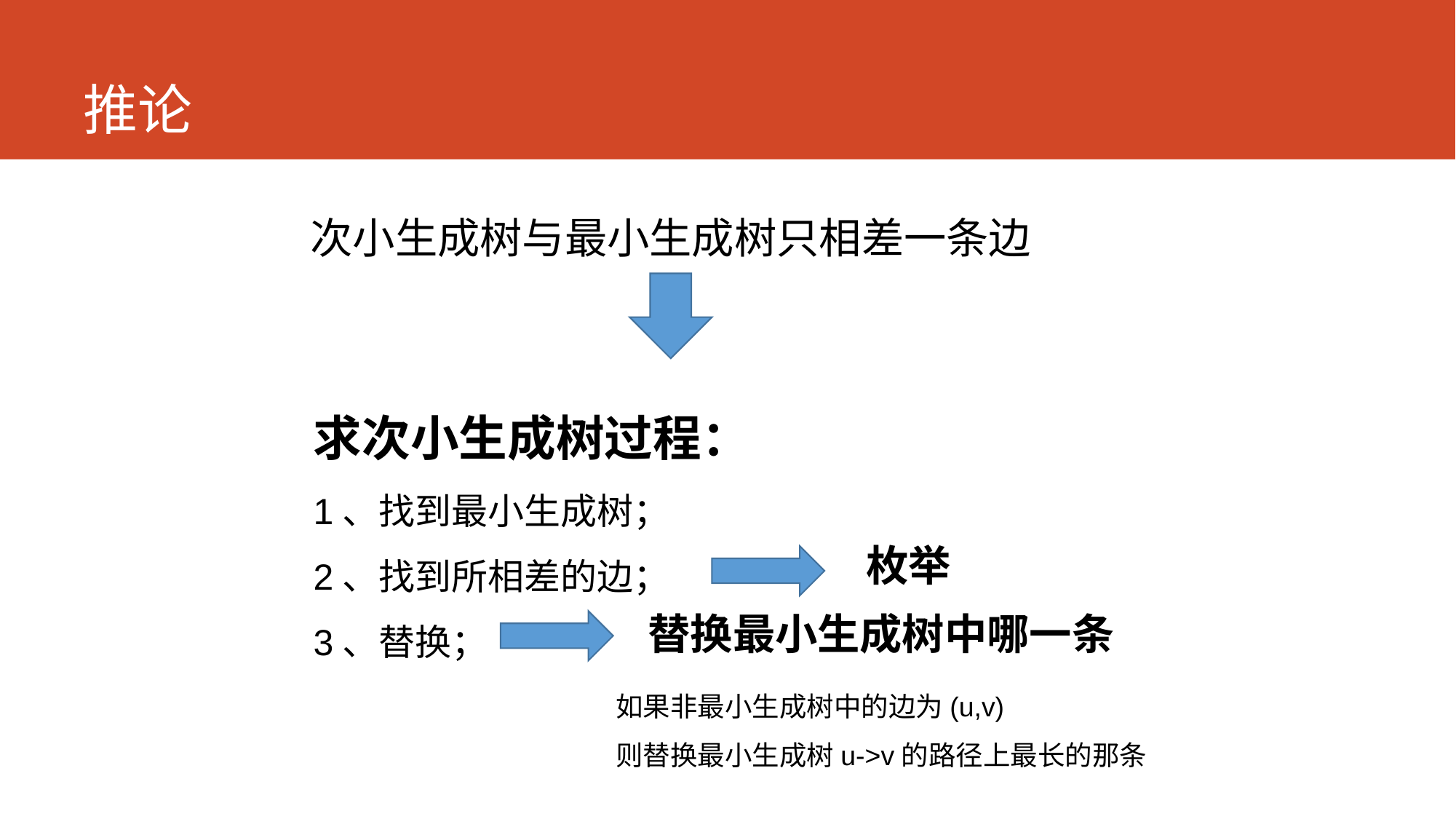

# 推论
次小生成树与最小生成树只相差一条边

求次小生成树过程：
1、找到最小生成树；
2、找到所相差的边；
3、替换；
枚举

替换最小生成树中哪一条

如果非最小生成树中的边为(u,v)
则替换最小生成树u->v的路径上最长的那条